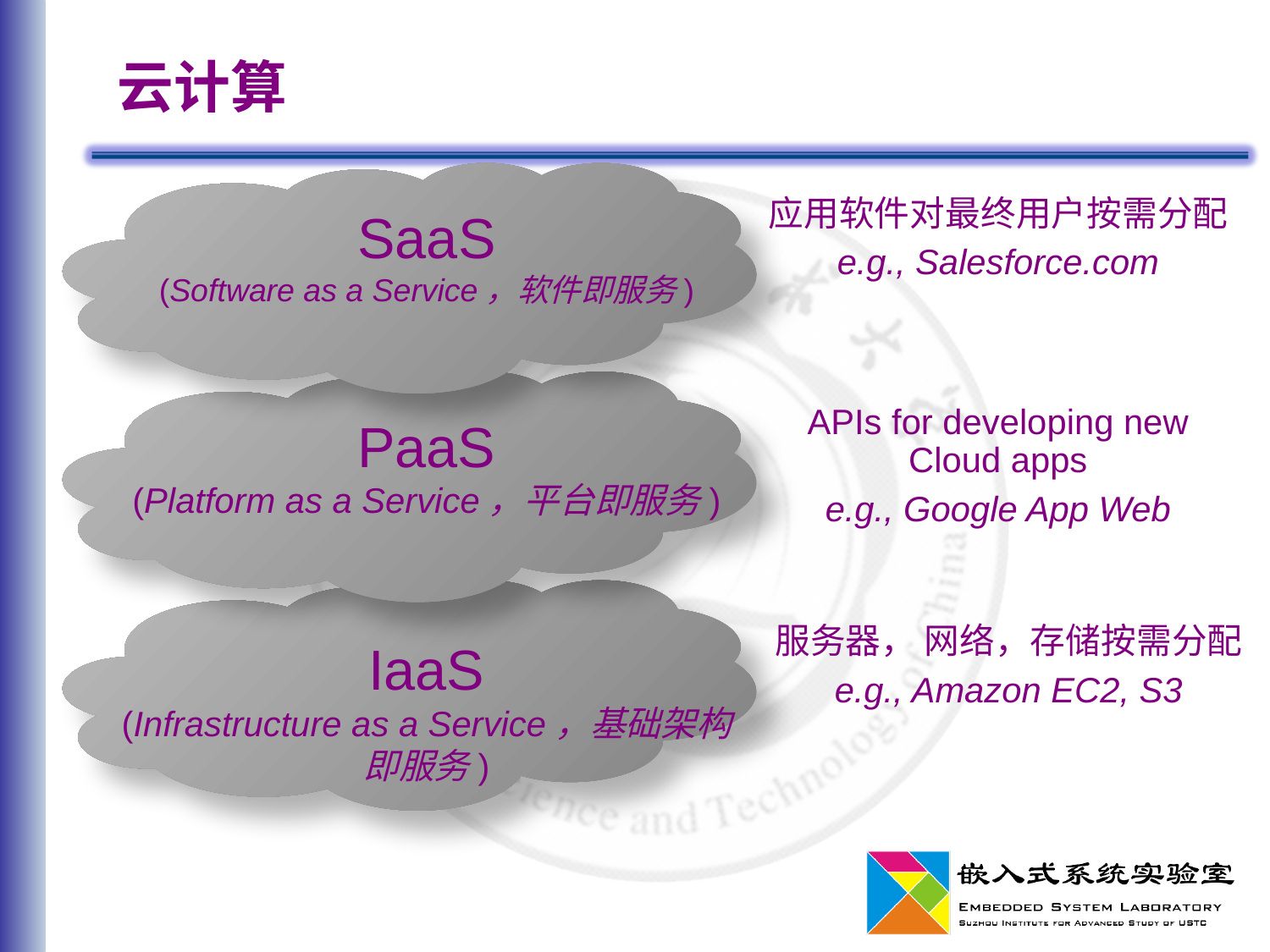

# 云计算

应用软件对最终用户按需分配
e.g., Salesforce.com
SaaS
(Software as a Service，软件即服务)

APIs for developing new Cloud apps
e.g., Google App Web
PaaS
(Platform as a Service，平台即服务)

服务器， 网络，存储按需分配
e.g., Amazon EC2, S3
IaaS
(Infrastructure as a Service，基础架构即服务)